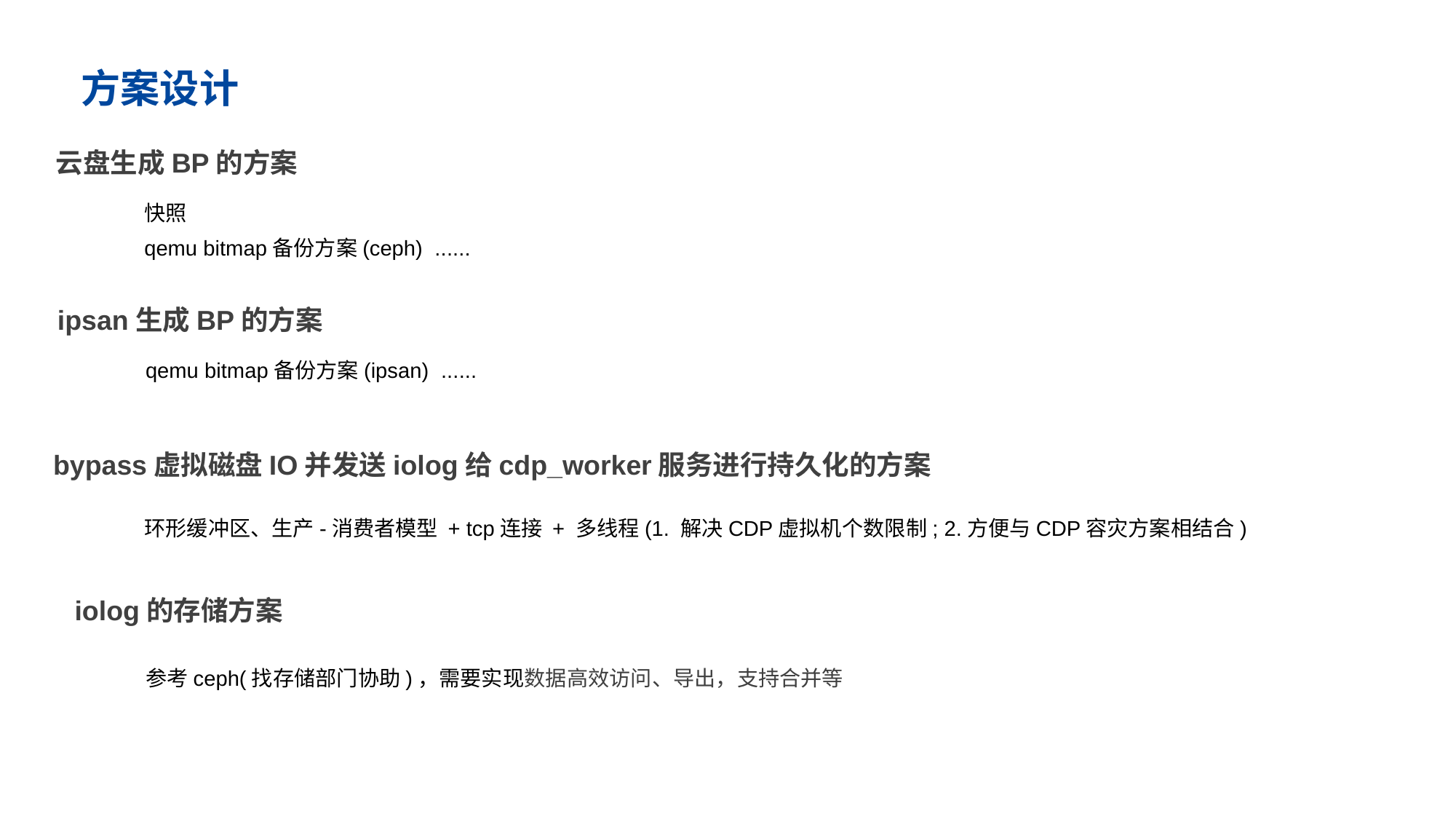

方案设计
云盘生成BP的方案
快照
qemu bitmap备份方案(ceph)  ......
ipsan生成BP的方案
qemu bitmap备份方案(ipsan)  ......
bypass虚拟磁盘IO并发送iolog给cdp_worker服务进行持久化的方案
环形缓冲区、生产-消费者模型 + tcp连接 + 多线程(1. 解决CDP虚拟机个数限制; 2.方便与CDP容灾方案相结合)
iolog的存储方案
参考ceph(找存储部门协助)，需要实现数据高效访问、导出，支持合并等